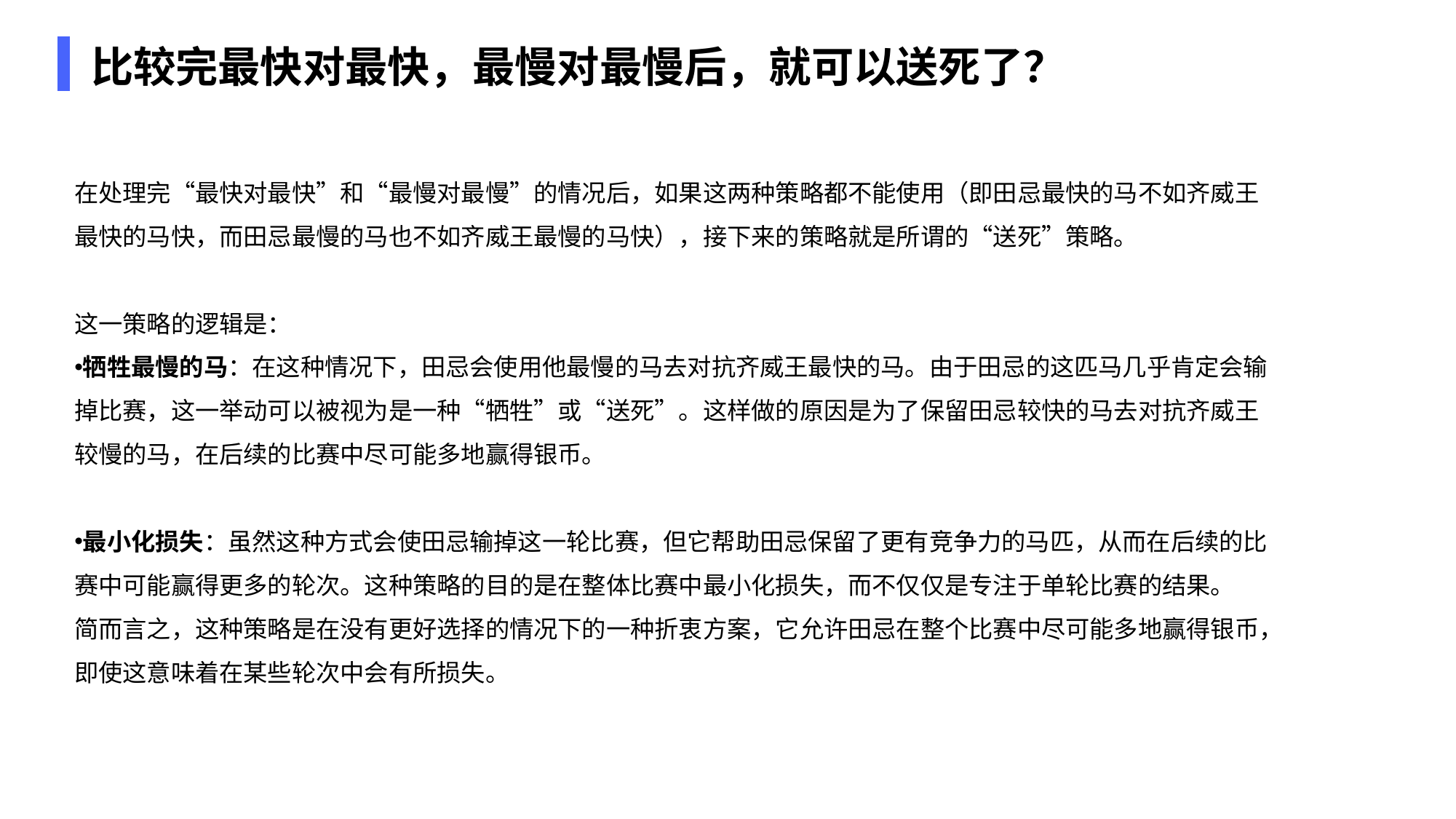

比较完最快对最快，最慢对最慢后，就可以送死了？
在处理完“最快对最快”和“最慢对最慢”的情况后，如果这两种策略都不能使用（即田忌最快的马不如齐威王最快的马快，而田忌最慢的马也不如齐威王最慢的马快），接下来的策略就是所谓的“送死”策略。

这一策略的逻辑是：
牺牲最慢的马：在这种情况下，田忌会使用他最慢的马去对抗齐威王最快的马。由于田忌的这匹马几乎肯定会输掉比赛，这一举动可以被视为是一种“牺牲”或“送死”。这样做的原因是为了保留田忌较快的马去对抗齐威王较慢的马，在后续的比赛中尽可能多地赢得银币。

最小化损失：虽然这种方式会使田忌输掉这一轮比赛，但它帮助田忌保留了更有竞争力的马匹，从而在后续的比赛中可能赢得更多的轮次。这种策略的目的是在整体比赛中最小化损失，而不仅仅是专注于单轮比赛的结果。
简而言之，这种策略是在没有更好选择的情况下的一种折衷方案，它允许田忌在整个比赛中尽可能多地赢得银币，即使这意味着在某些轮次中会有所损失。